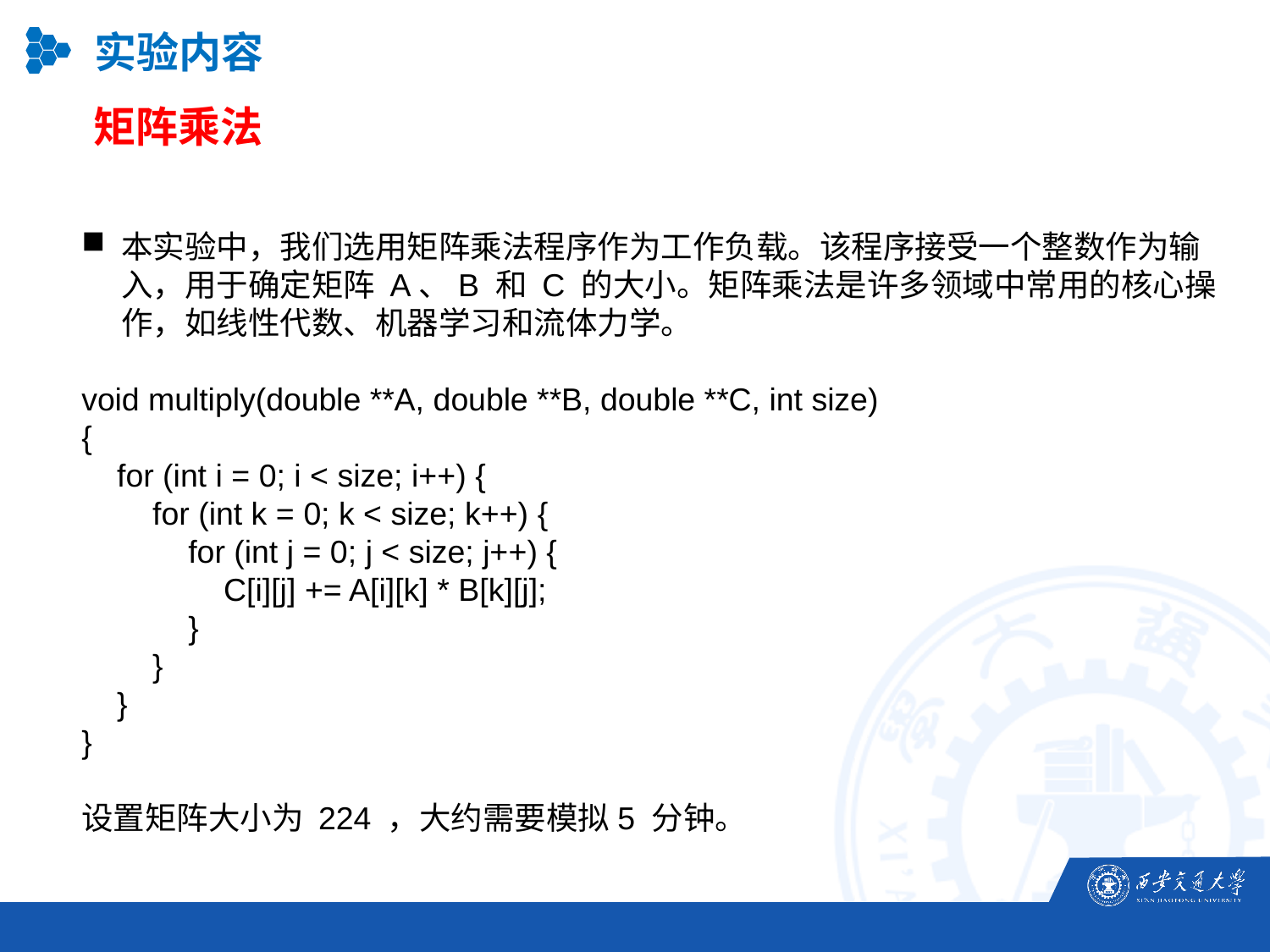

实验内容
矩阵乘法
本实验中，我们选用矩阵乘法程序作为工作负载。该程序接受一个整数作为输入，用于确定矩阵 A、B 和 C 的大小。矩阵乘法是许多领域中常用的核心操作，如线性代数、机器学习和流体力学。

void multiply(double **A, double **B, double **C, int size)
{
    for (int i = 0; i < size; i++) {
        for (int k = 0; k < size; k++) {
            for (int j = 0; j < size; j++) {
                C[i][j] += A[i][k] * B[k][j];
            }
        }
    }
}

设置矩阵大小为 224 ，大约需要模拟5 分钟。